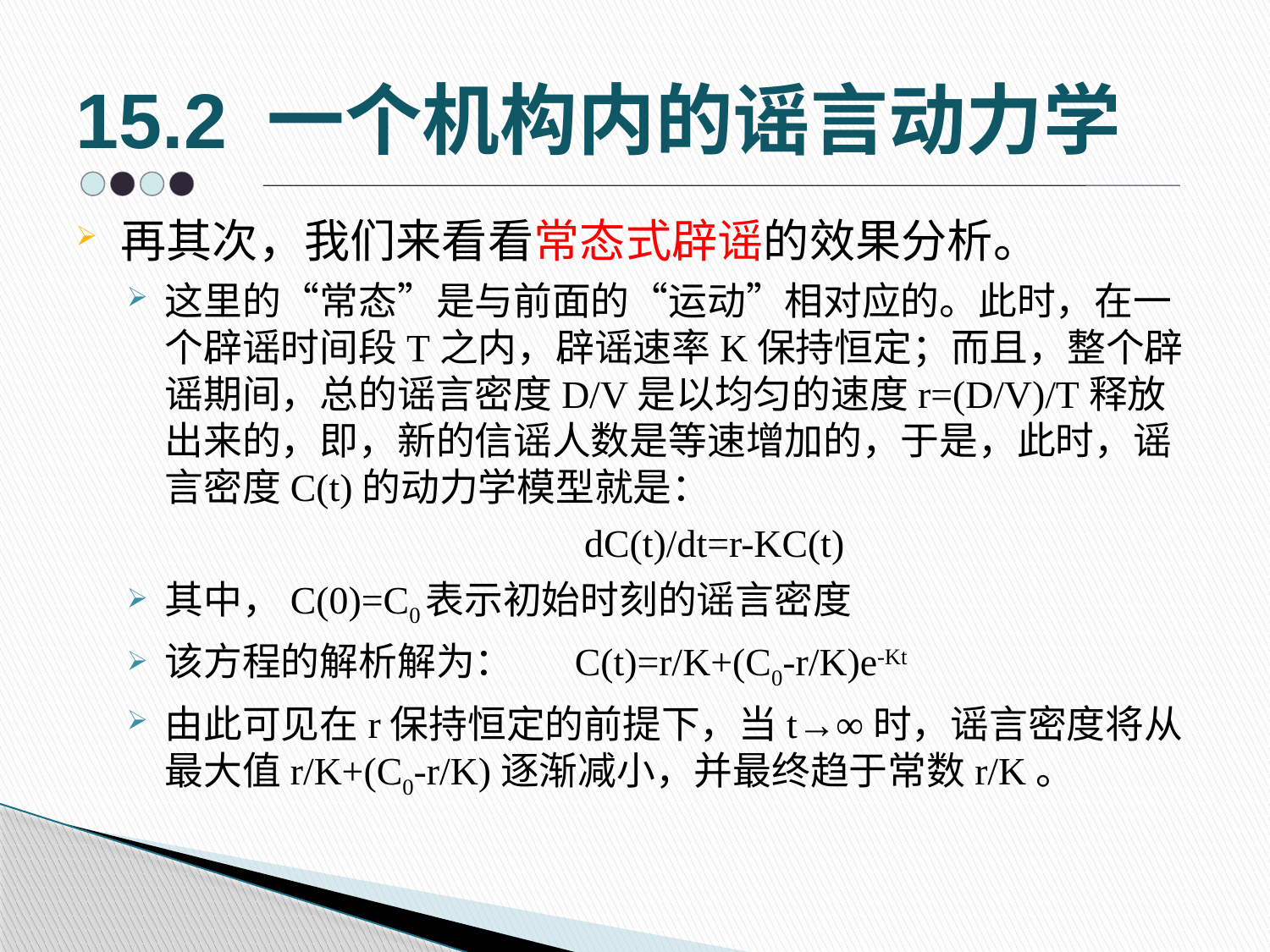

# 15.2 一个机构内的谣言动力学

再其次，我们来看看常态式辟谣的效果分析。
这里的“常态”是与前面的“运动”相对应的。此时，在一个辟谣时间段T之内，辟谣速率K保持恒定；而且，整个辟谣期间，总的谣言密度D/V是以均匀的速度r=(D/V)/T释放出来的，即，新的信谣人数是等速增加的，于是，此时，谣言密度C(t)的动力学模型就是：
                                               dC(t)/dt=r-KC(t)
其中，C(0)=C0表示初始时刻的谣言密度
该方程的解析解为：      C(t)=r/K+(C0-r/K)e-Kt
由此可见在r保持恒定的前提下，当t→∞时，谣言密度将从最大值r/K+(C0-r/K)逐渐减小，并最终趋于常数r/K。